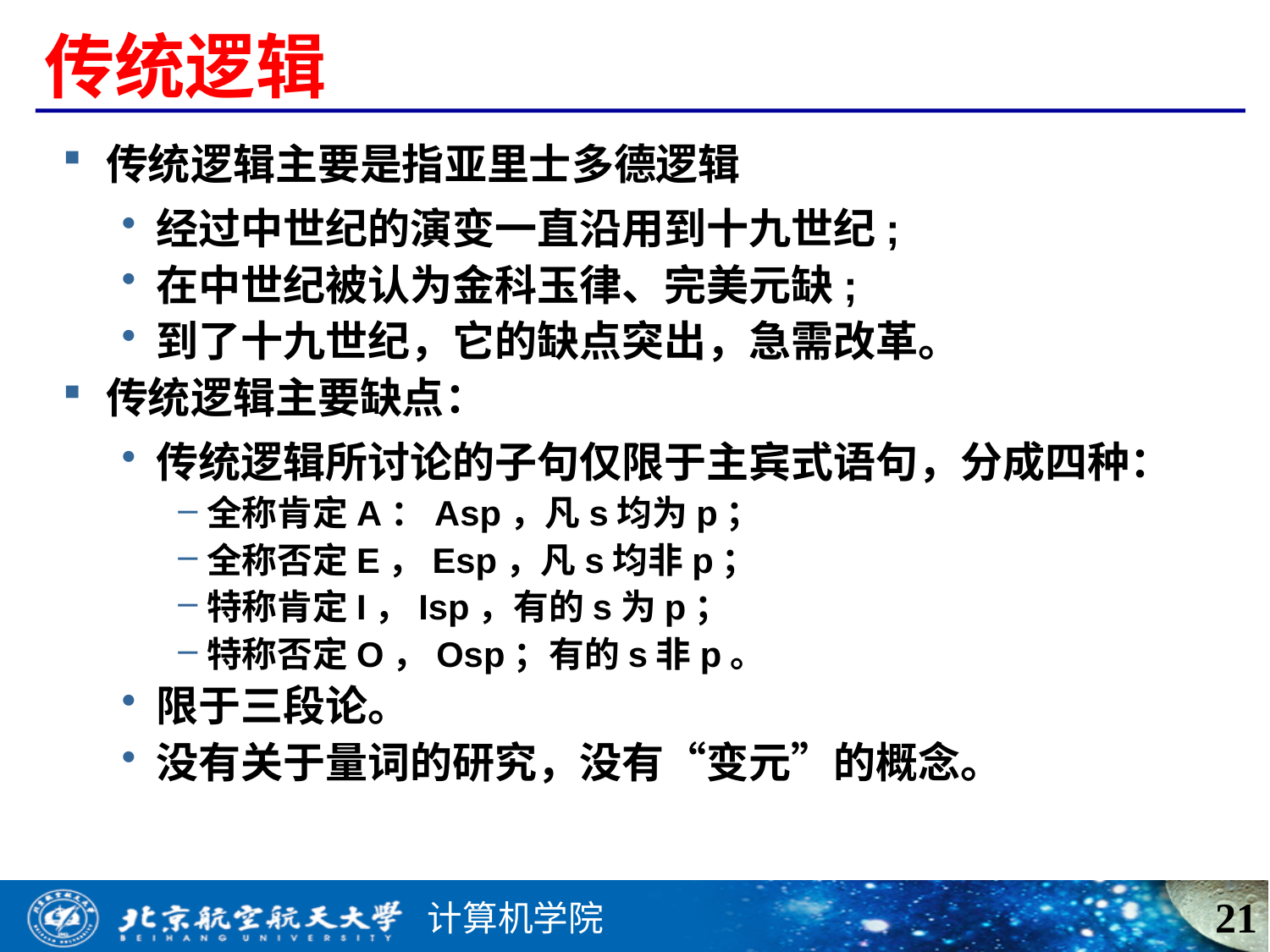

# 传统逻辑
传统逻辑主要是指亚里士多德逻辑
经过中世纪的演变一直沿用到十九世纪;
在中世纪被认为金科玉律、完美元缺;
到了十九世纪，它的缺点突出，急需改革。
传统逻辑主要缺点：
传统逻辑所讨论的子句仅限于主宾式语句，分成四种：
全称肯定A：Asp，凡s均为p；
全称否定E，Esp，凡s均非p；
特称肯定I，Isp，有的s为p；
特称否定O，Osp；有的s非p。
限于三段论。
没有关于量词的研究，没有“变元”的概念。